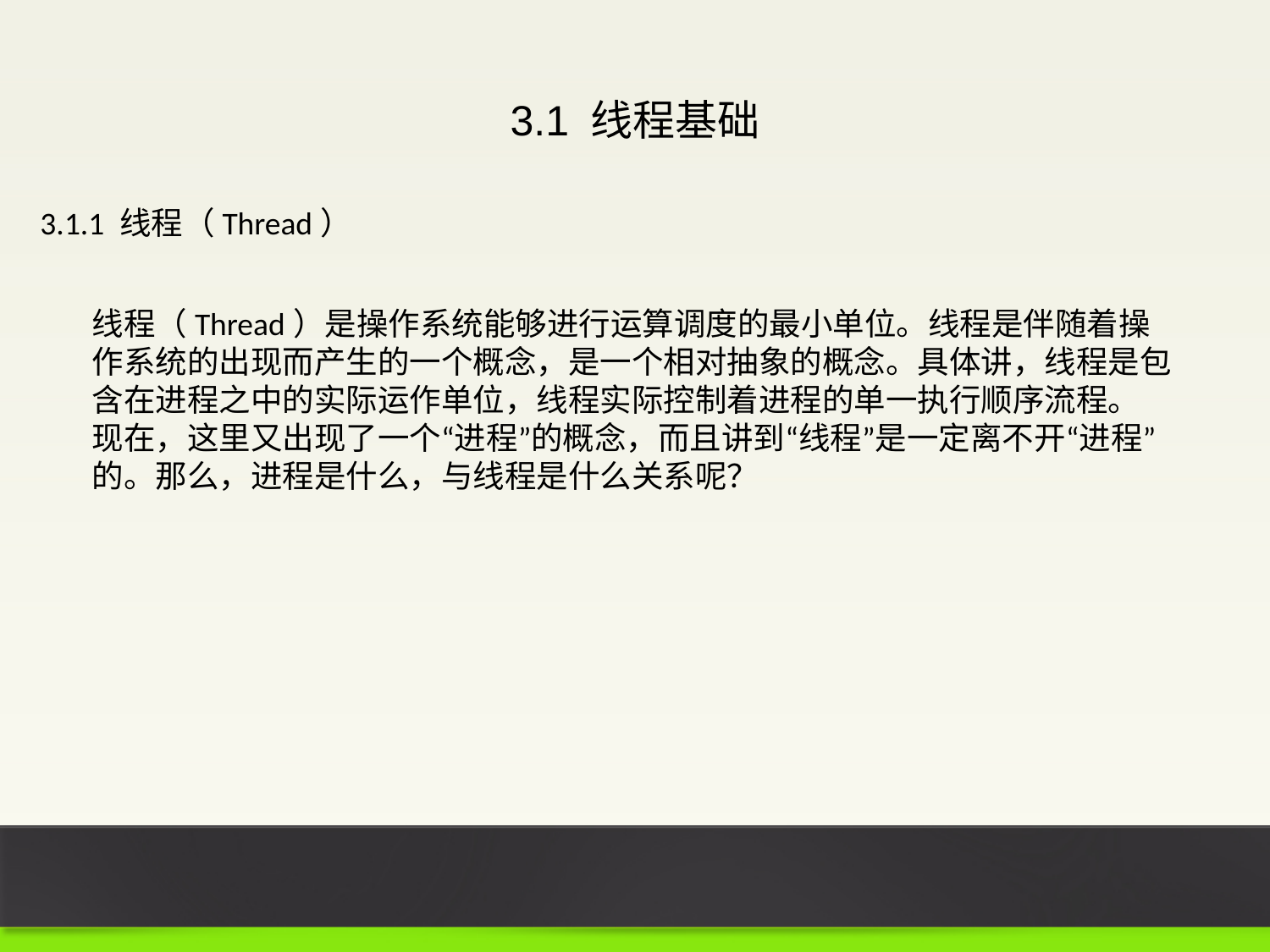

3.1 线程基础
3.1.1 线程（Thread）
线程（Thread）是操作系统能够进行运算调度的最小单位。线程是伴随着操作系统的出现而产生的一个概念，是一个相对抽象的概念。具体讲，线程是包含在进程之中的实际运作单位，线程实际控制着进程的单一执行顺序流程。
现在，这里又出现了一个“进程”的概念，而且讲到“线程”是一定离不开“进程”的。那么，进程是什么，与线程是什么关系呢？